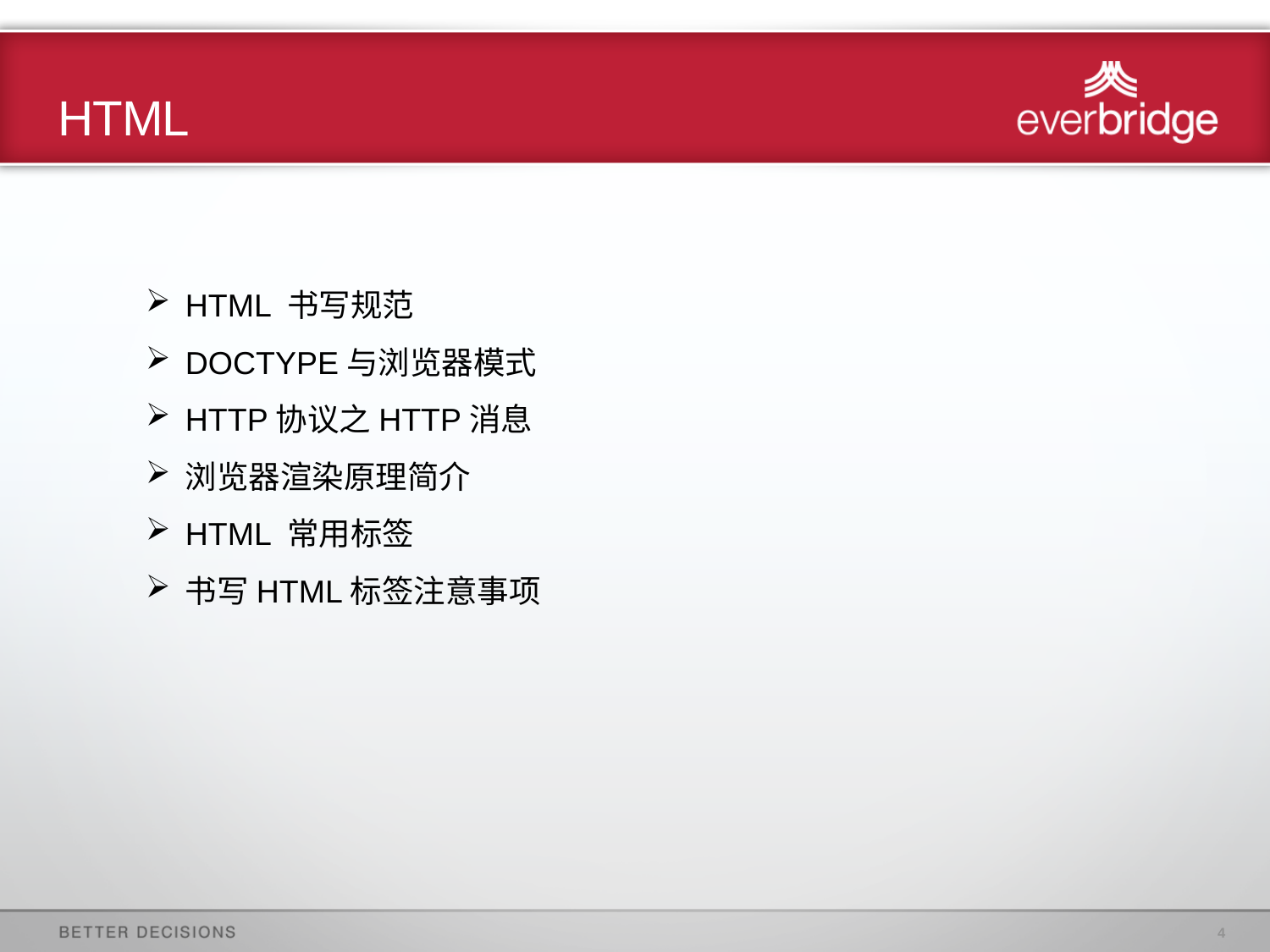

# HTML

HTML 书写规范
DOCTYPE与浏览器模式
HTTP协议之HTTP消息
浏览器渲染原理简介
HTML 常用标签
书写HTML标签注意事项

4